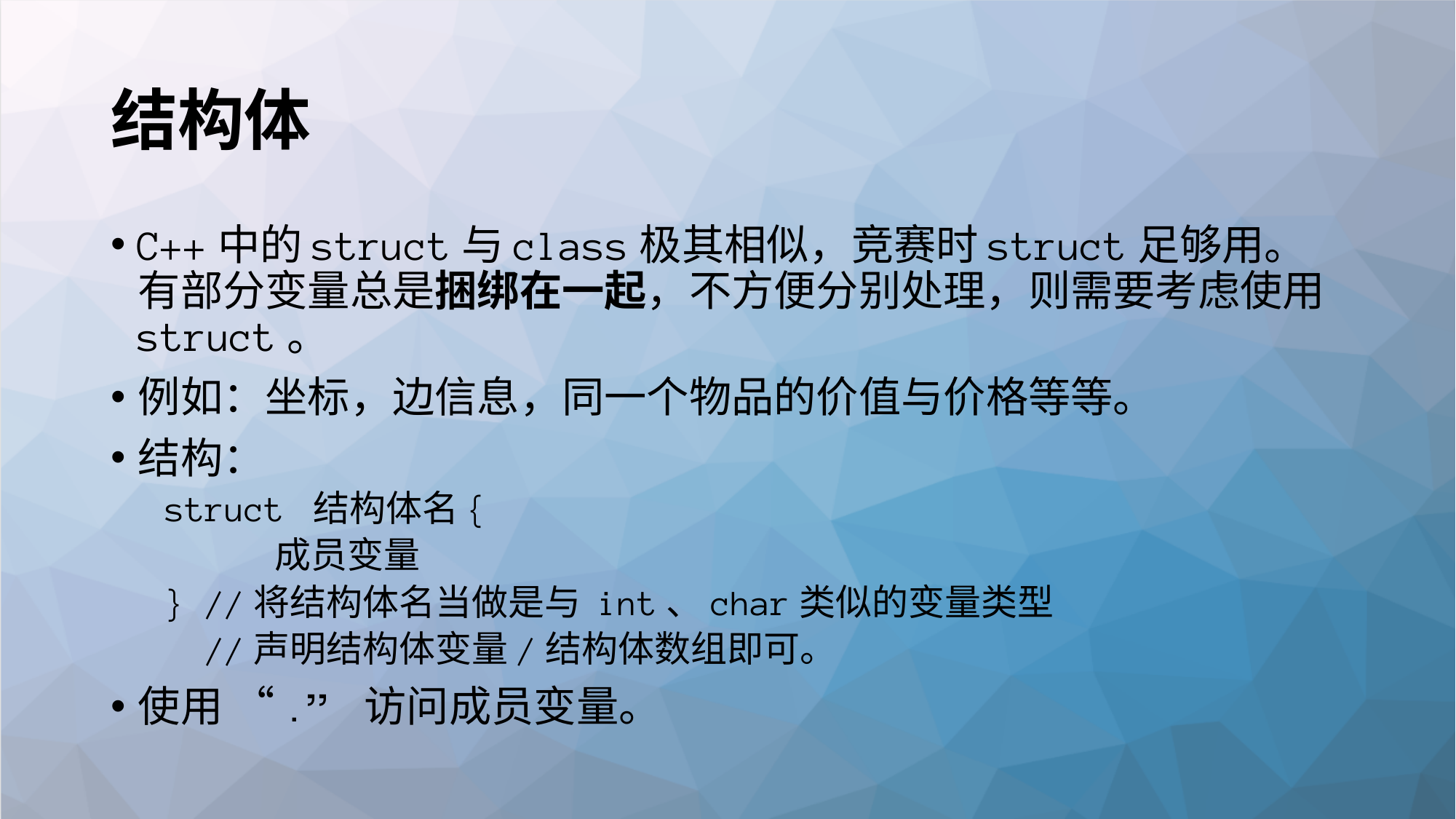

# 结构体
C++中的struct与class极其相似，竞赛时struct足够用。有部分变量总是捆绑在一起，不方便分别处理，则需要考虑使用struct。
例如：坐标，边信息，同一个物品的价值与价格等等。
结构：
struct 结构体名{
	成员变量
} //将结构体名当做是与 int、char类似的变量类型
  //声明结构体变量/结构体数组即可。
使用 “.” 访问成员变量。